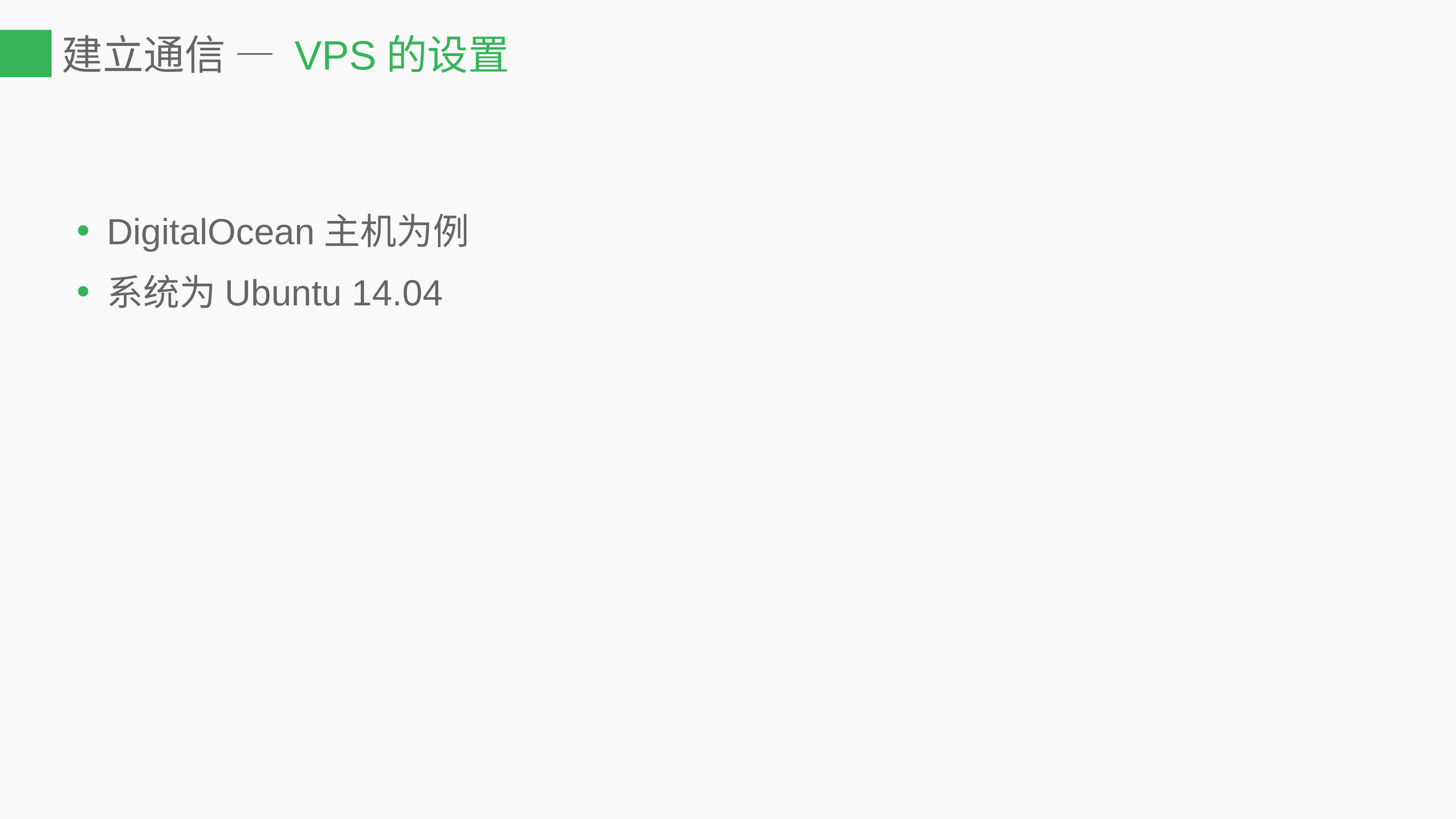

# 建立通信 — VPS的设置
DigitalOcean主机为例
系统为Ubuntu 14.04